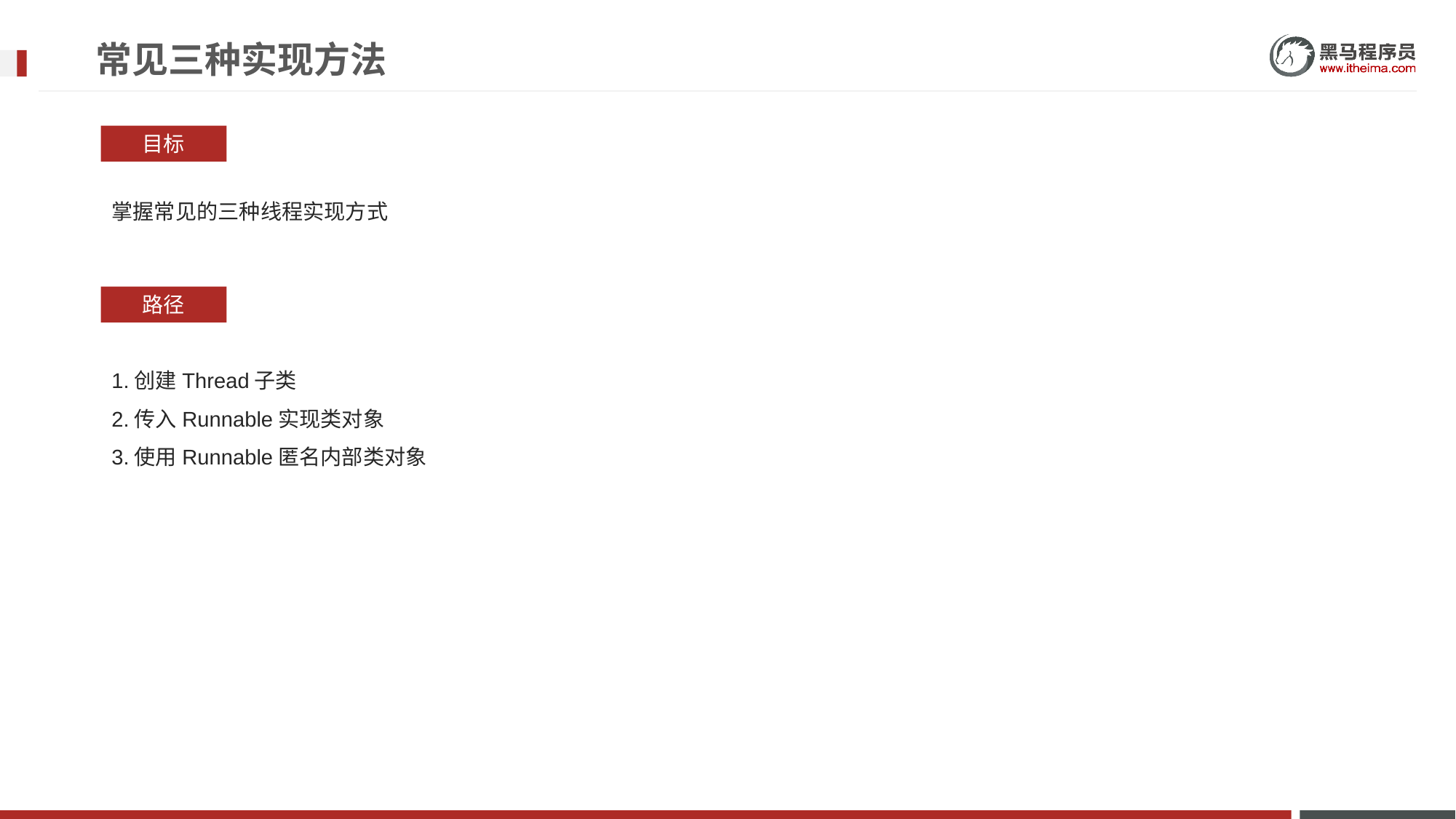

# 常见三种实现方法
目标
掌握常见的三种线程实现方式
路径
1.创建Thread子类
2.传入Runnable实现类对象
3.使用Runnable匿名内部类对象